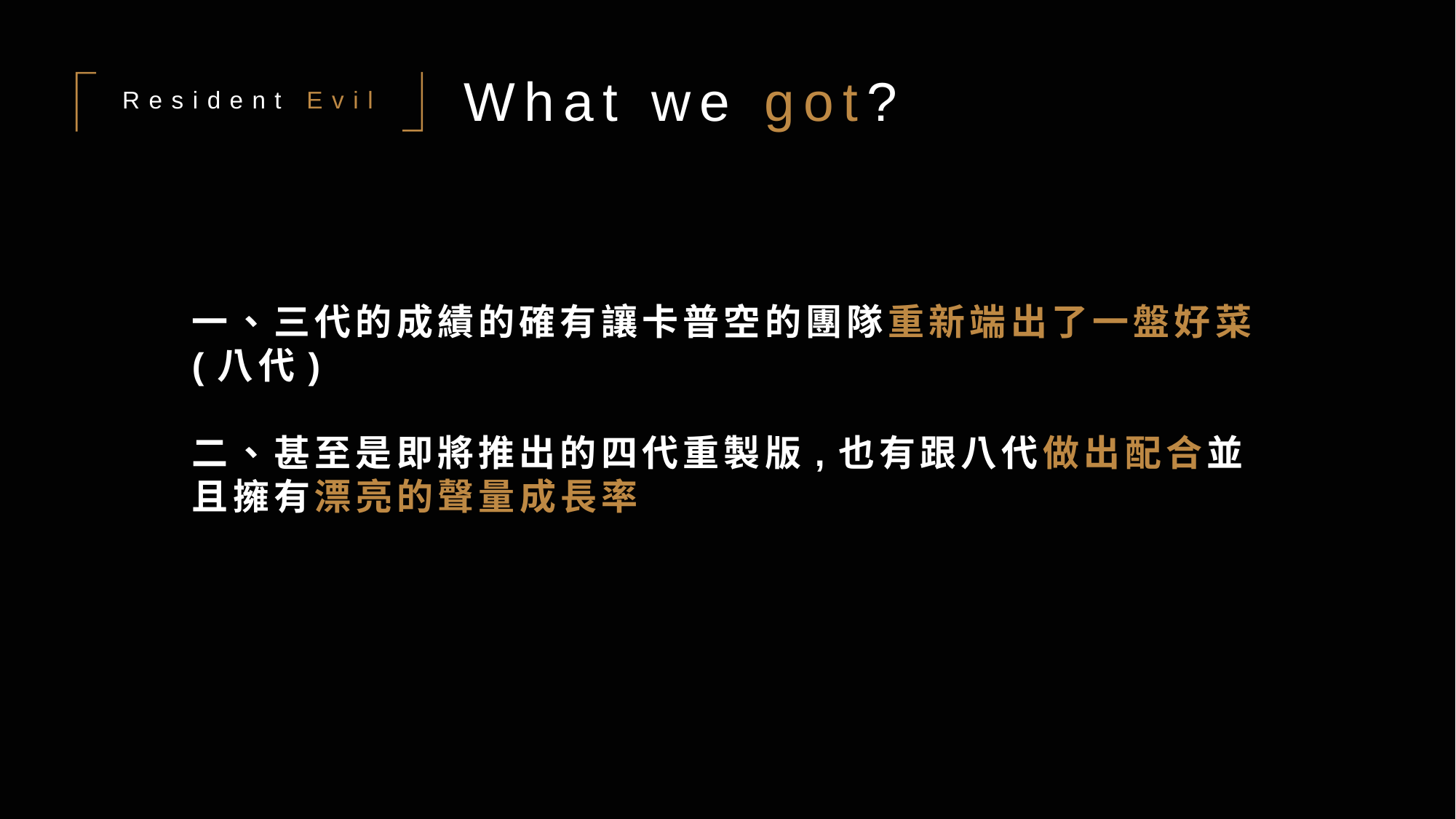

What we got?

Resident Evil
一、三代的成績的確有讓卡普空的團隊重新端出了一盤好菜(八代)

二、甚至是即將推出的四代重製版,也有跟八代做出配合並且擁有漂亮的聲量成長率